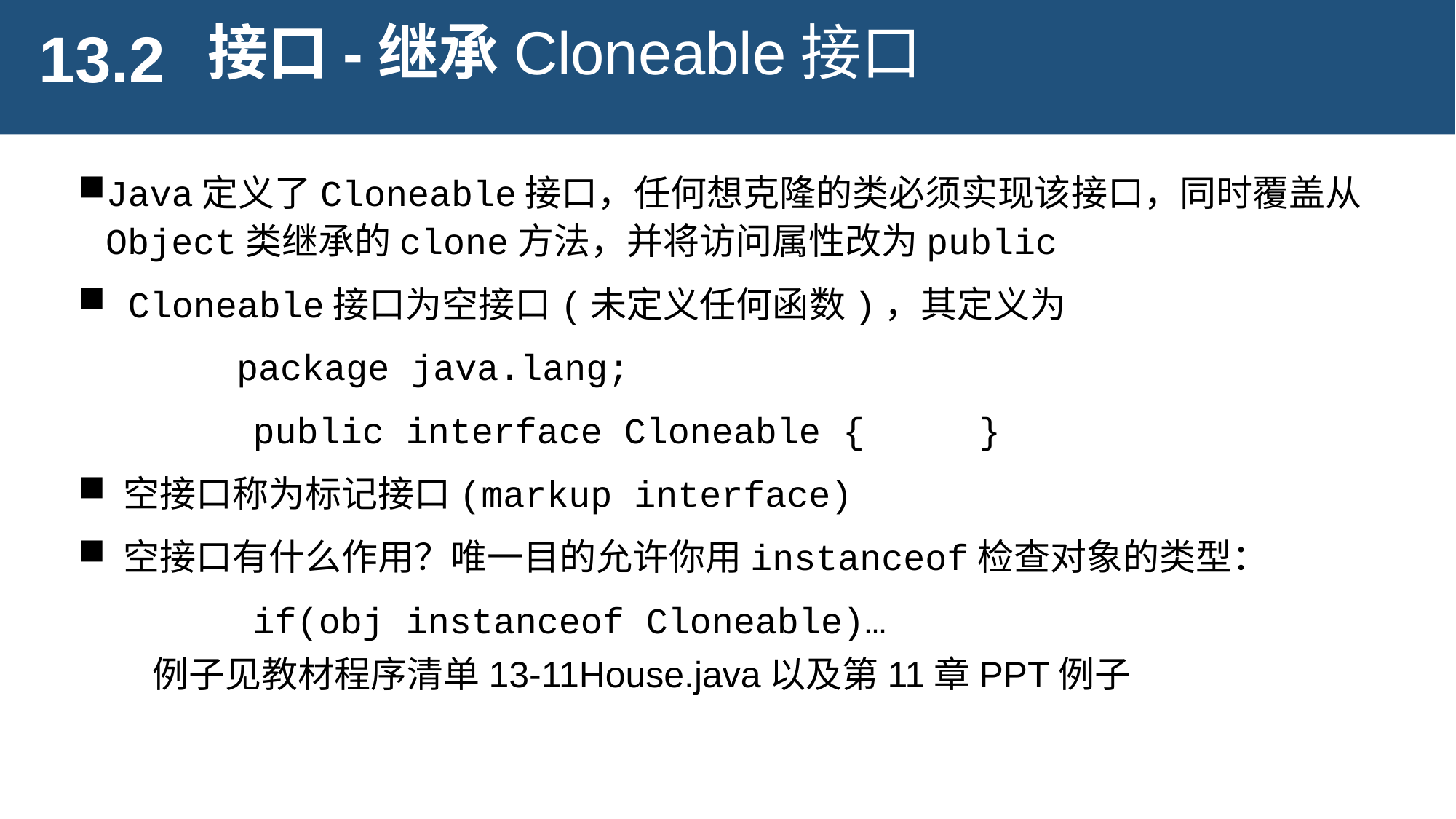

接口-继承Cloneable接口
13.2
Java定义了Cloneable接口，任何想克隆的类必须实现该接口，同时覆盖从Object类继承的clone方法，并将访问属性改为public
 Cloneable接口为空接口(未定义任何函数)，其定义为
	      package java.lang;
        public interface Cloneable { 	}
 空接口称为标记接口(markup interface)
 空接口有什么作用？唯一目的允许你用instanceof检查对象的类型：
        if(obj instanceof Cloneable)…
        例子见教材程序清单13-11House.java以及第11章PPT例子